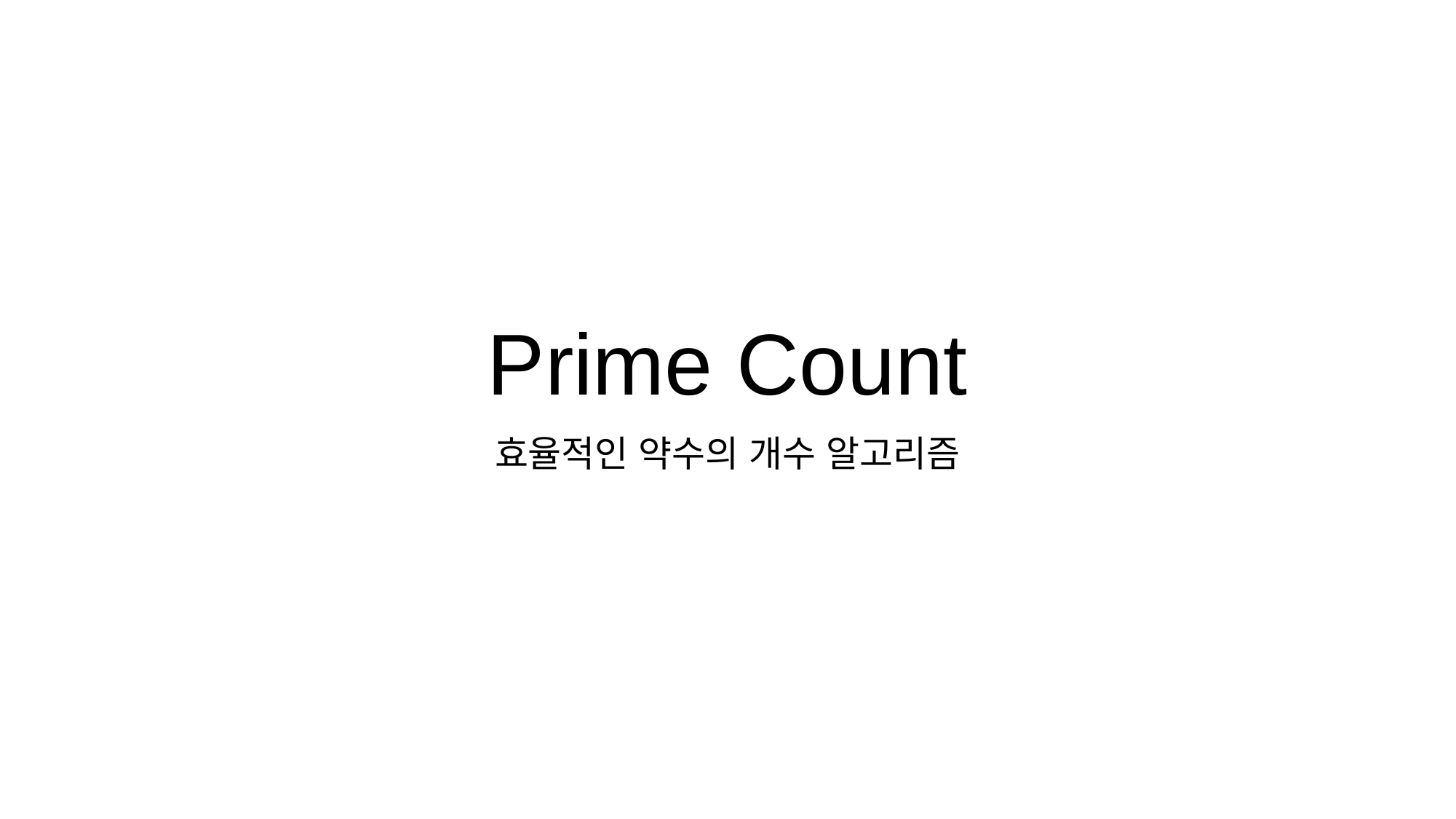

# Prime Count
효율적인 약수의 개수 알고리즘